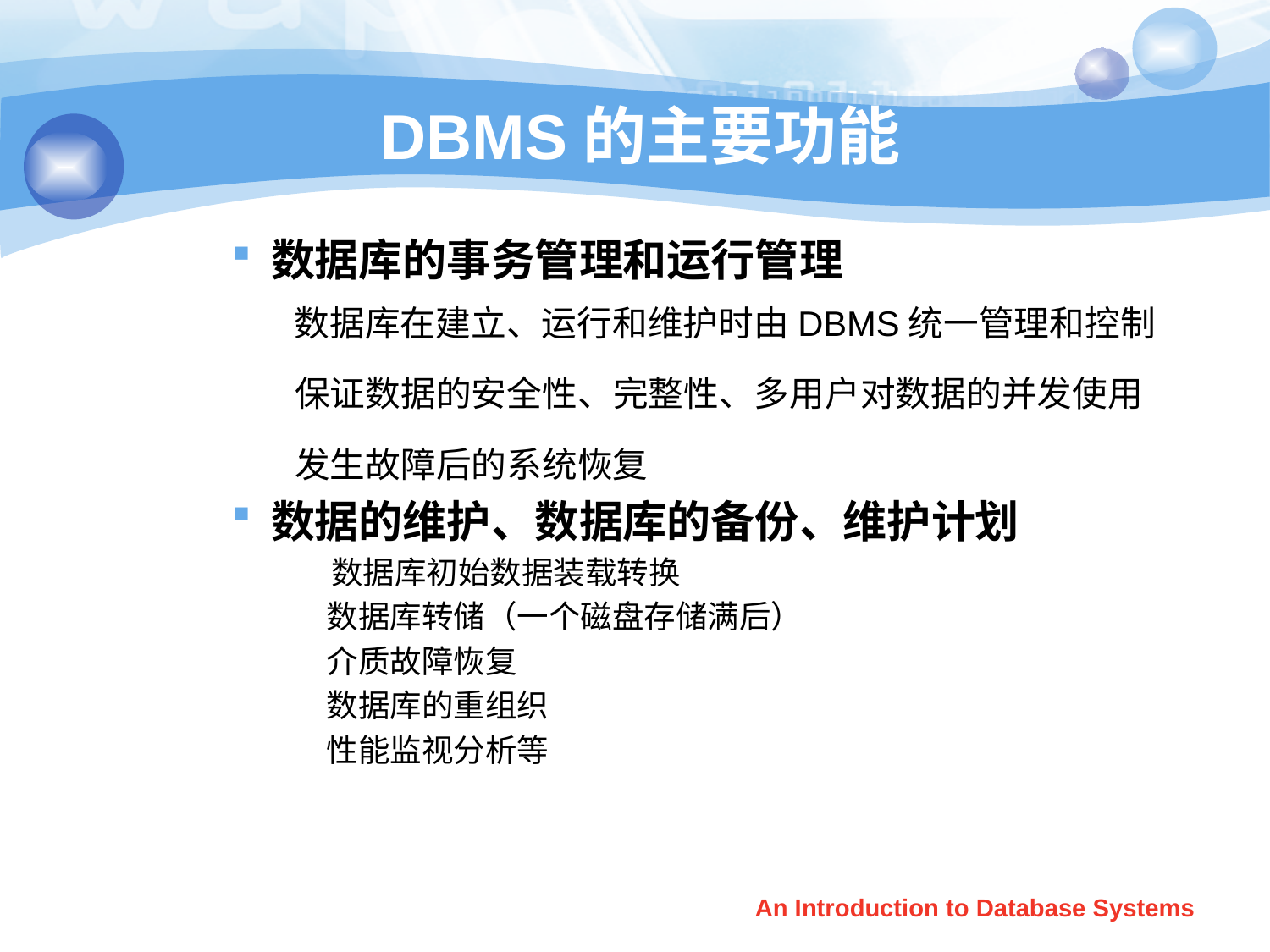

# DBMS的主要功能
数据库的事务管理和运行管理
       数据库在建立、运行和维护时由DBMS统一管理和控制
保证数据的安全性、完整性、多用户对数据的并发使用
发生故障后的系统恢复
数据的维护、数据库的备份、维护计划
    数据库初始数据装载转换
  	数据库转储（一个磁盘存储满后）
  	介质故障恢复
  	数据库的重组织
  	性能监视分析等

An Introduction to Database Systems